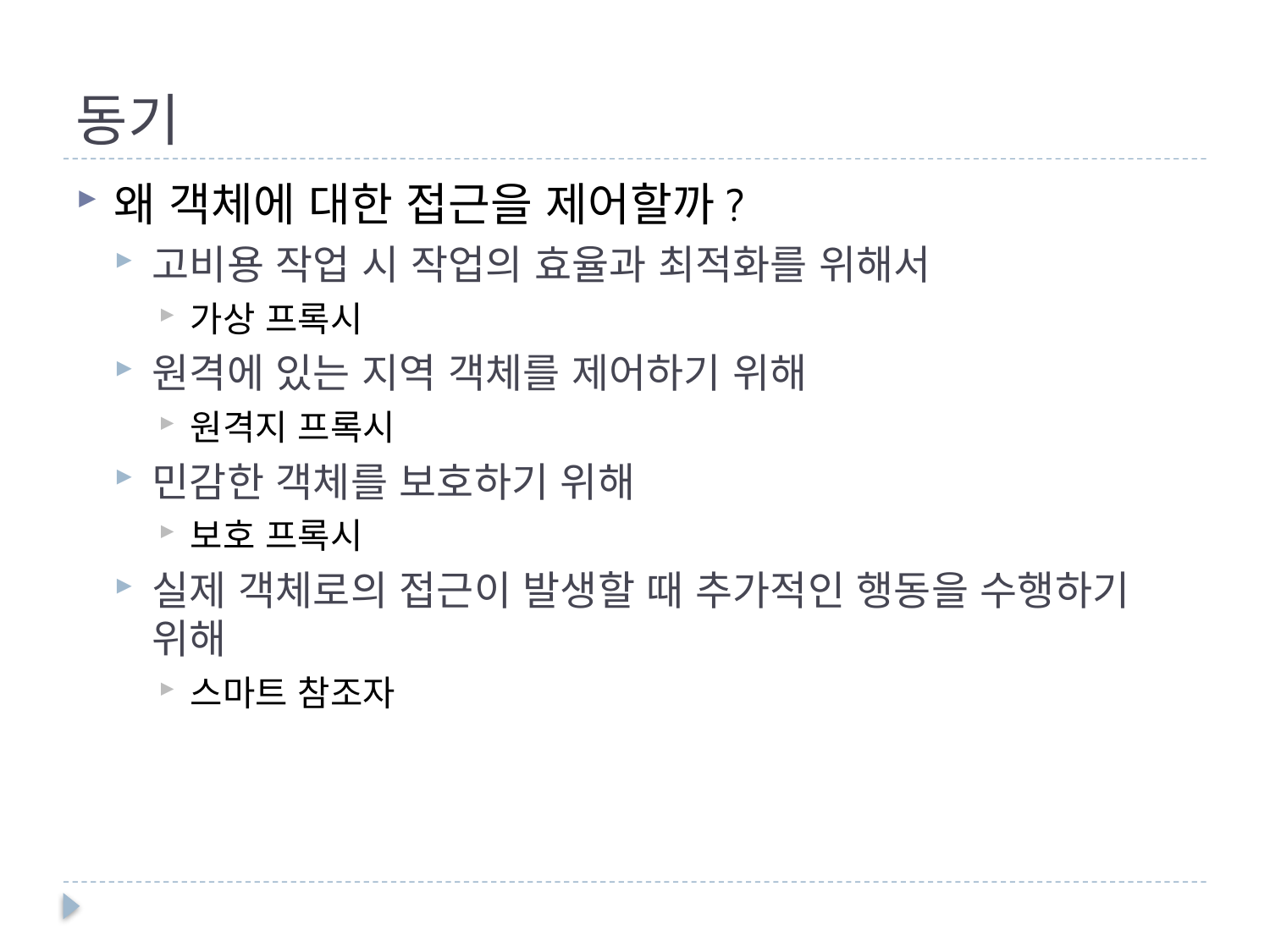

# 동기
왜 객체에 대한 접근을 제어할까?
고비용 작업 시 작업의 효율과 최적화를 위해서
가상 프록시
원격에 있는 지역 객체를 제어하기 위해
원격지 프록시
민감한 객체를 보호하기 위해
보호 프록시
실제 객체로의 접근이 발생할 때 추가적인 행동을 수행하기 위해
스마트 참조자